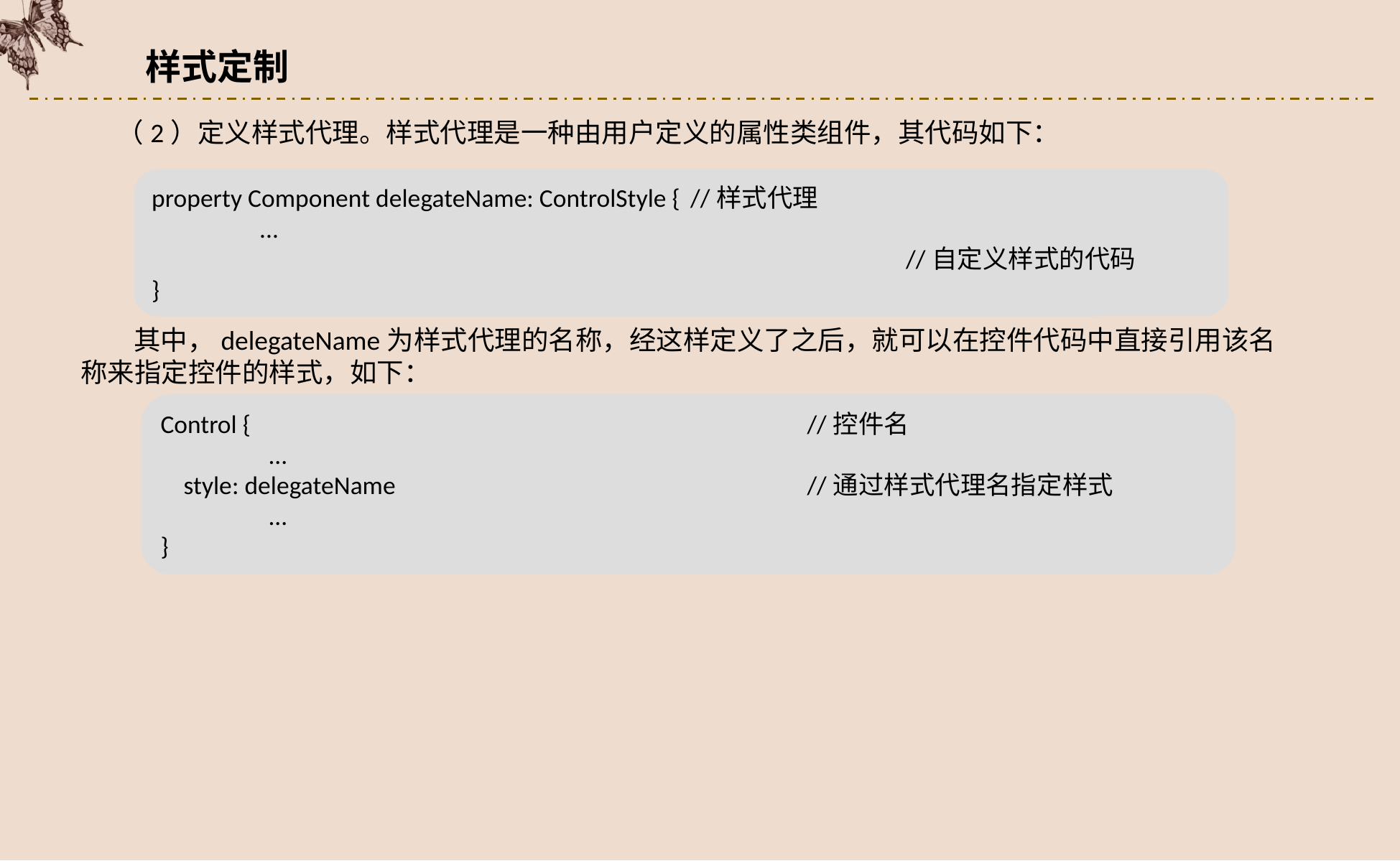

样式定制
（2）定义样式代理。样式代理是一种由用户定义的属性类组件，其代码如下：
property Component delegateName: ControlStyle {	//样式代理
	...															//自定义样式的代码
}
其中，delegateName为样式代理的名称，经这样定义了之后，就可以在控件代码中直接引用该名称来指定控件的样式，如下：
Control {						//控件名
	...
    style: delegateName				//通过样式代理名指定样式
	...
}